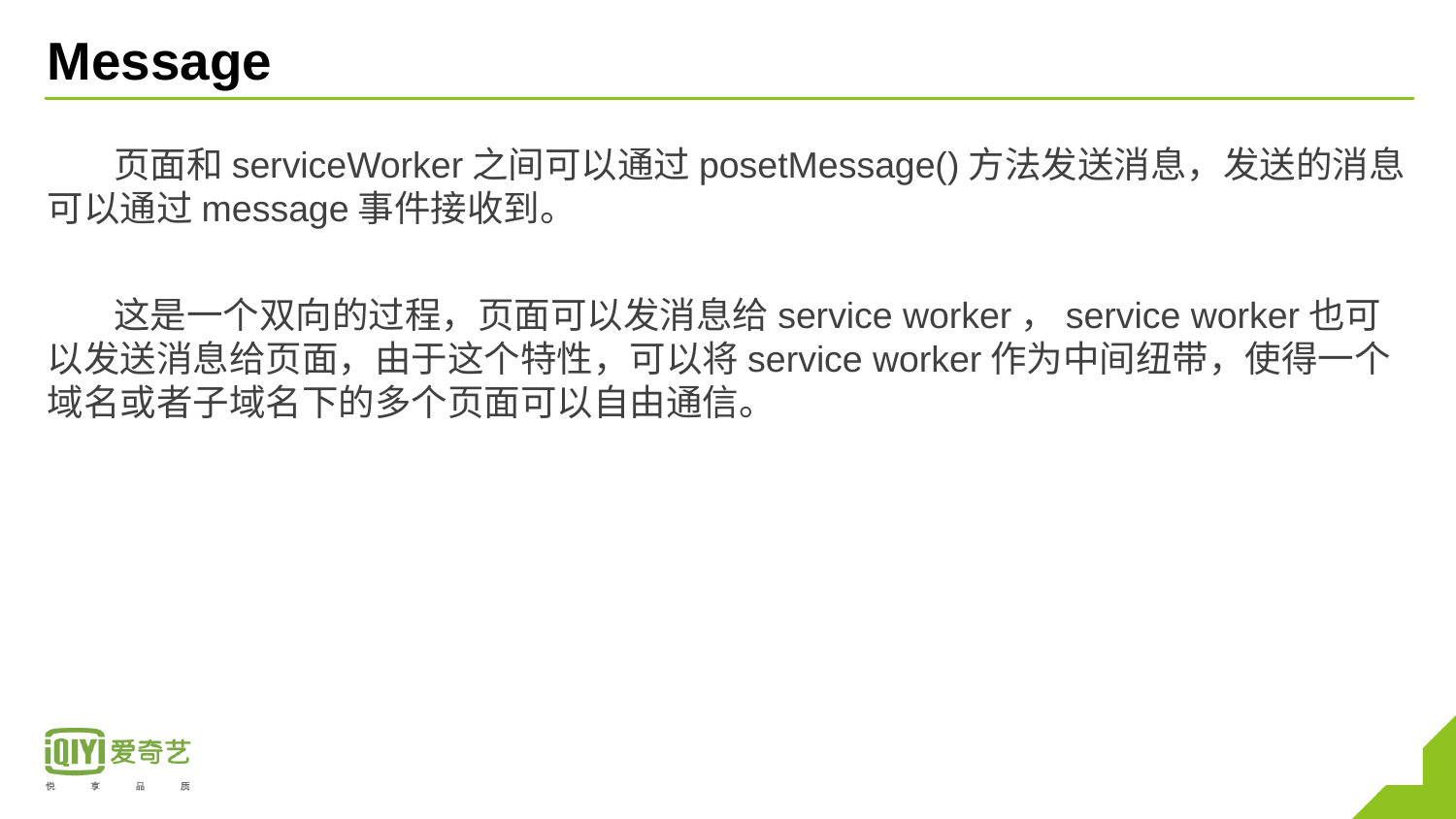

# Message
       页面和serviceWorker之间可以通过posetMessage()方法发送消息，发送的消息可以通过message事件接收到。

       这是一个双向的过程，页面可以发消息给service worker，service worker也可以发送消息给页面，由于这个特性，可以将service worker作为中间纽带，使得一个域名或者子域名下的多个页面可以自由通信。